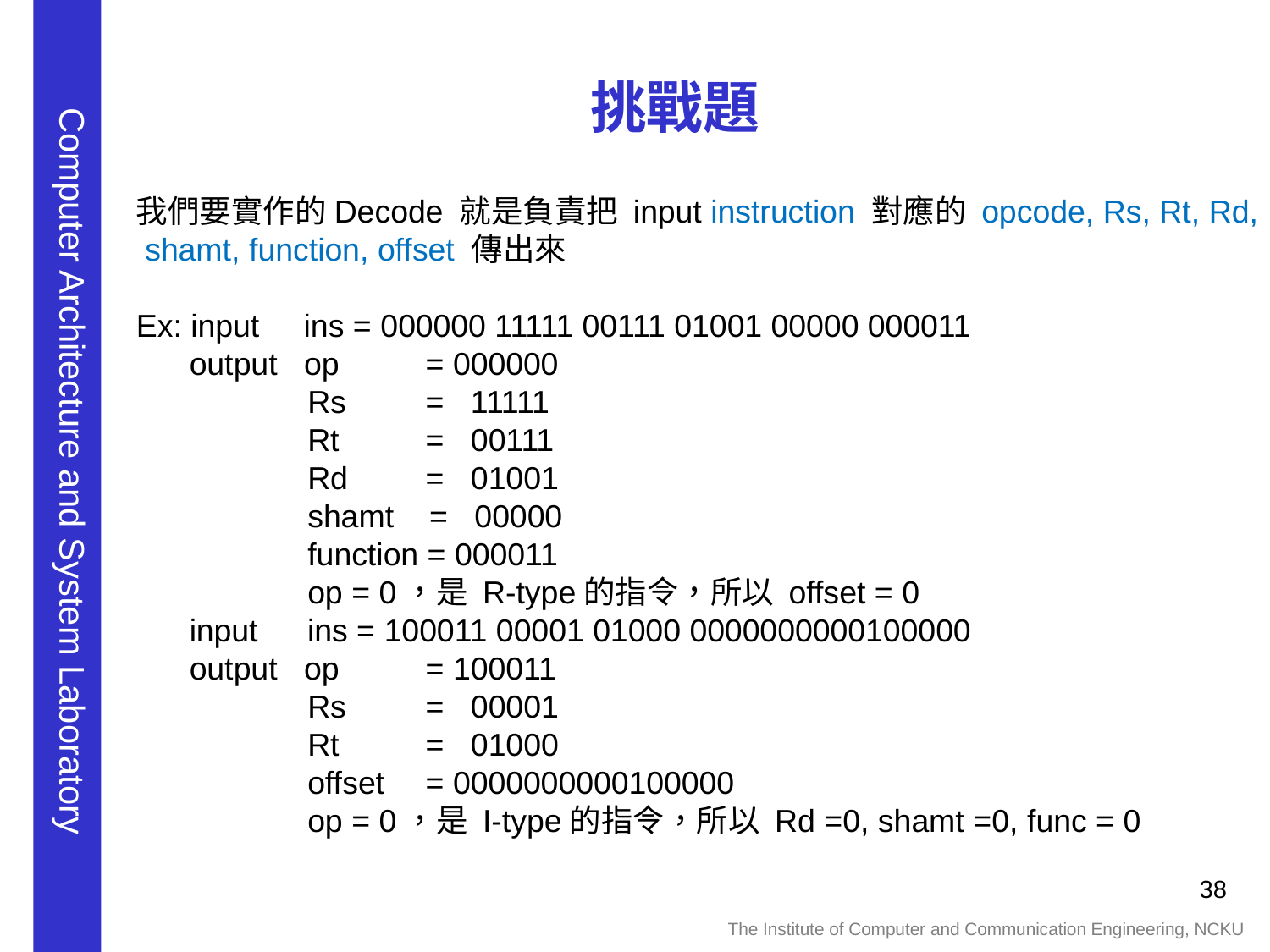

# 挑戰題
我們要實作的Decode 就是負責把 input instruction 對應的 opcode, Rs, Rt, Rd,
 shamt, function, offset 傳出來

Ex: input     ins = 000000 11111 00111 01001 00000 000011
      output   op 	    = 000000
	     Rs	    =   11111
	     Rt	    =   00111
	     Rd	    =   01001
	     shamt    =   00000
	     function = 000011
	     op = 0，是 R-type的指令，所以 offset = 0
      input	     ins = 100011 00001 01000 0000000000100000
      output   op 	    = 100011
	     Rs	    =   00001
	     Rt	    =   01000
	     offset	    = 0000000000100000
	     op = 0，是 I-type的指令，所以 Rd =0, shamt =0, func = 0

38